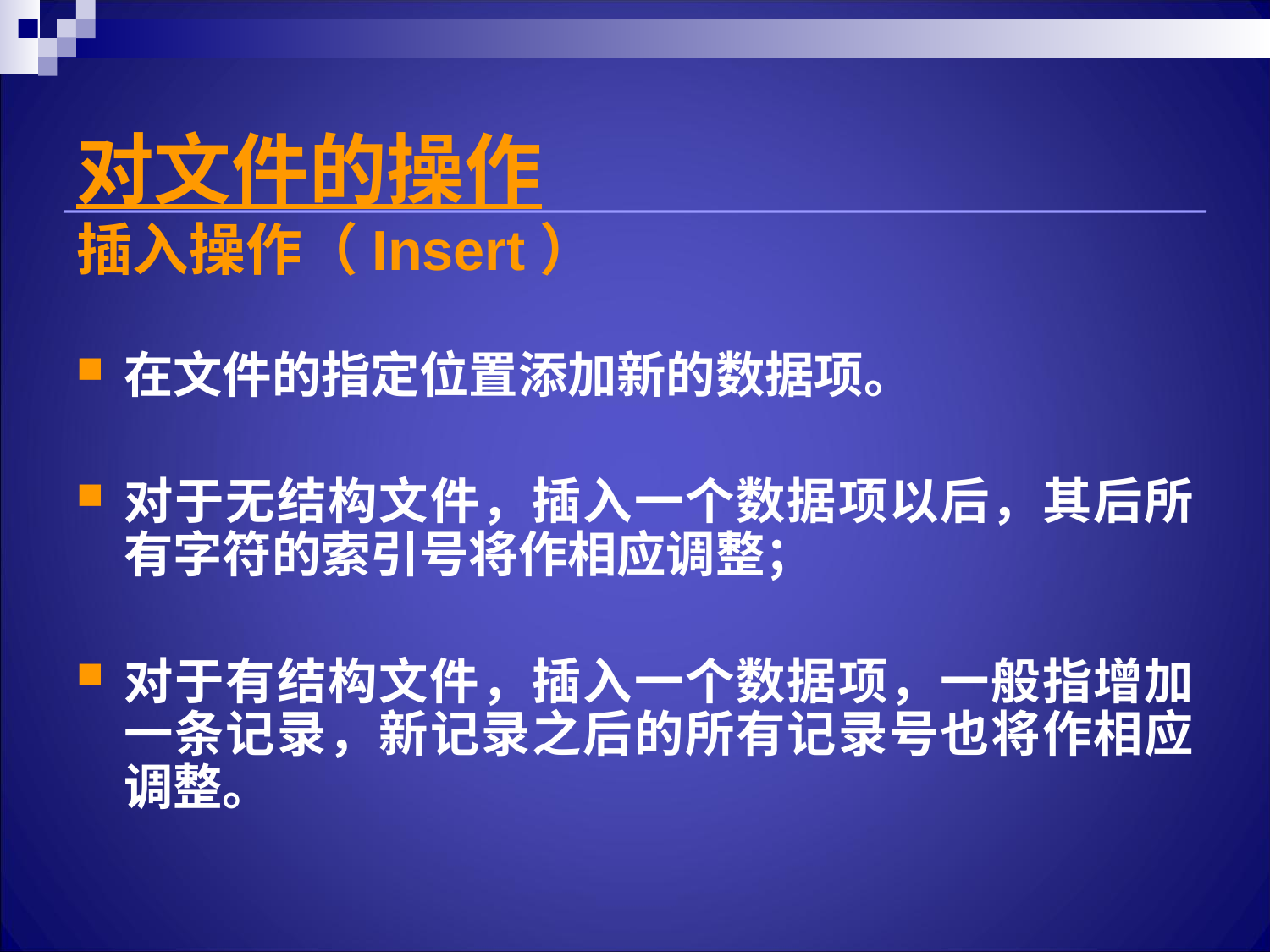

# 对文件的操作 插入操作（Insert）

在文件的指定位置添加新的数据项。

对于无结构文件，插入一个数据项以后，其后所有字符的索引号将作相应调整；

对于有结构文件，插入一个数据项，一般指增加一条记录，新记录之后的所有记录号也将作相应调整。